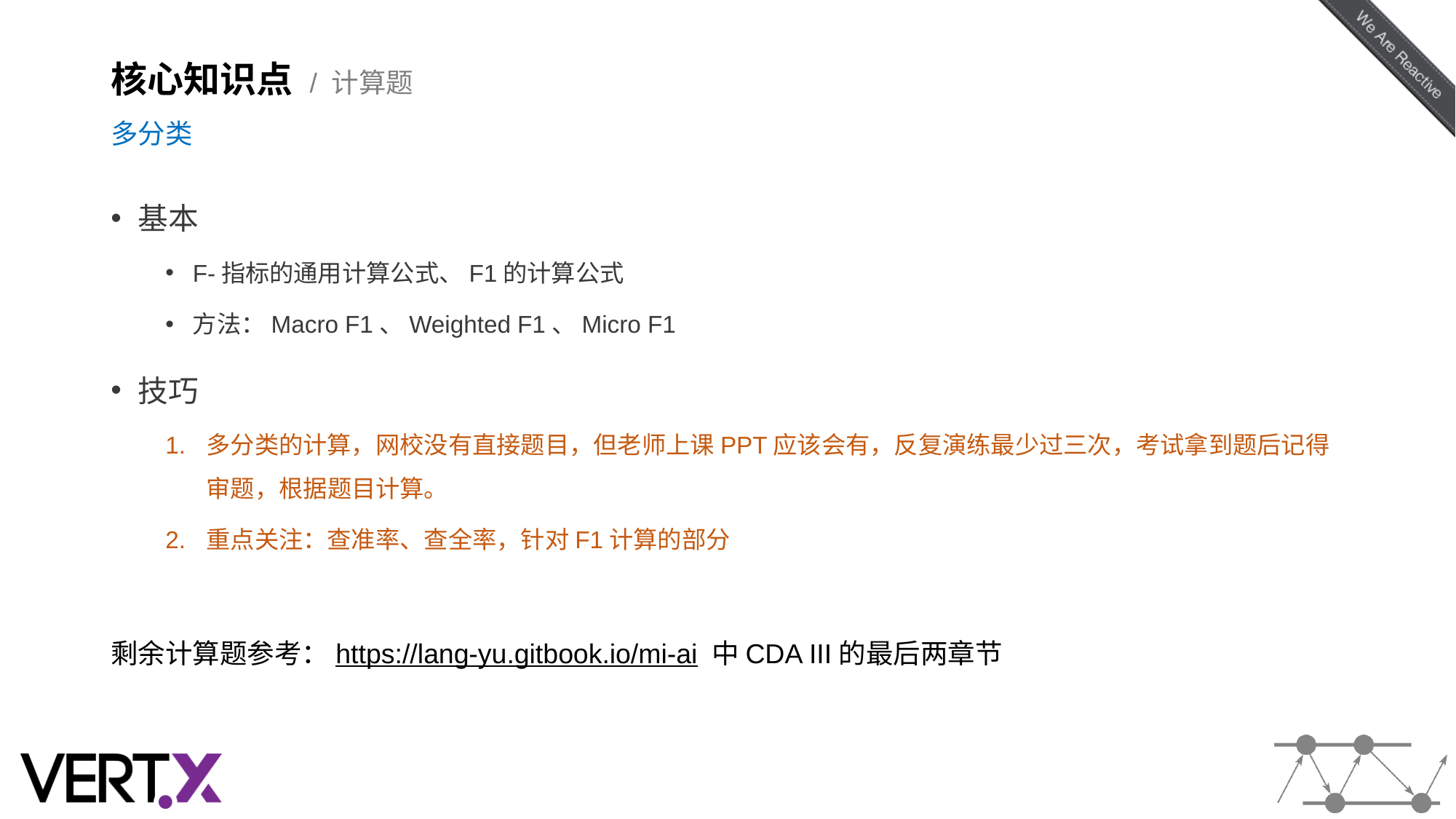

# 核心知识点 / 计算题 多分类
基本
F-指标的通用计算公式、F1的计算公式
方法：Macro F1、Weighted F1、Micro F1
技巧
多分类的计算，网校没有直接题目，但老师上课PPT应该会有，反复演练最少过三次，考试拿到题后记得审题，根据题目计算。
重点关注：查准率、查全率，针对F1计算的部分

剩余计算题参考：https://lang-yu.gitbook.io/mi-ai 中CDA III的最后两章节